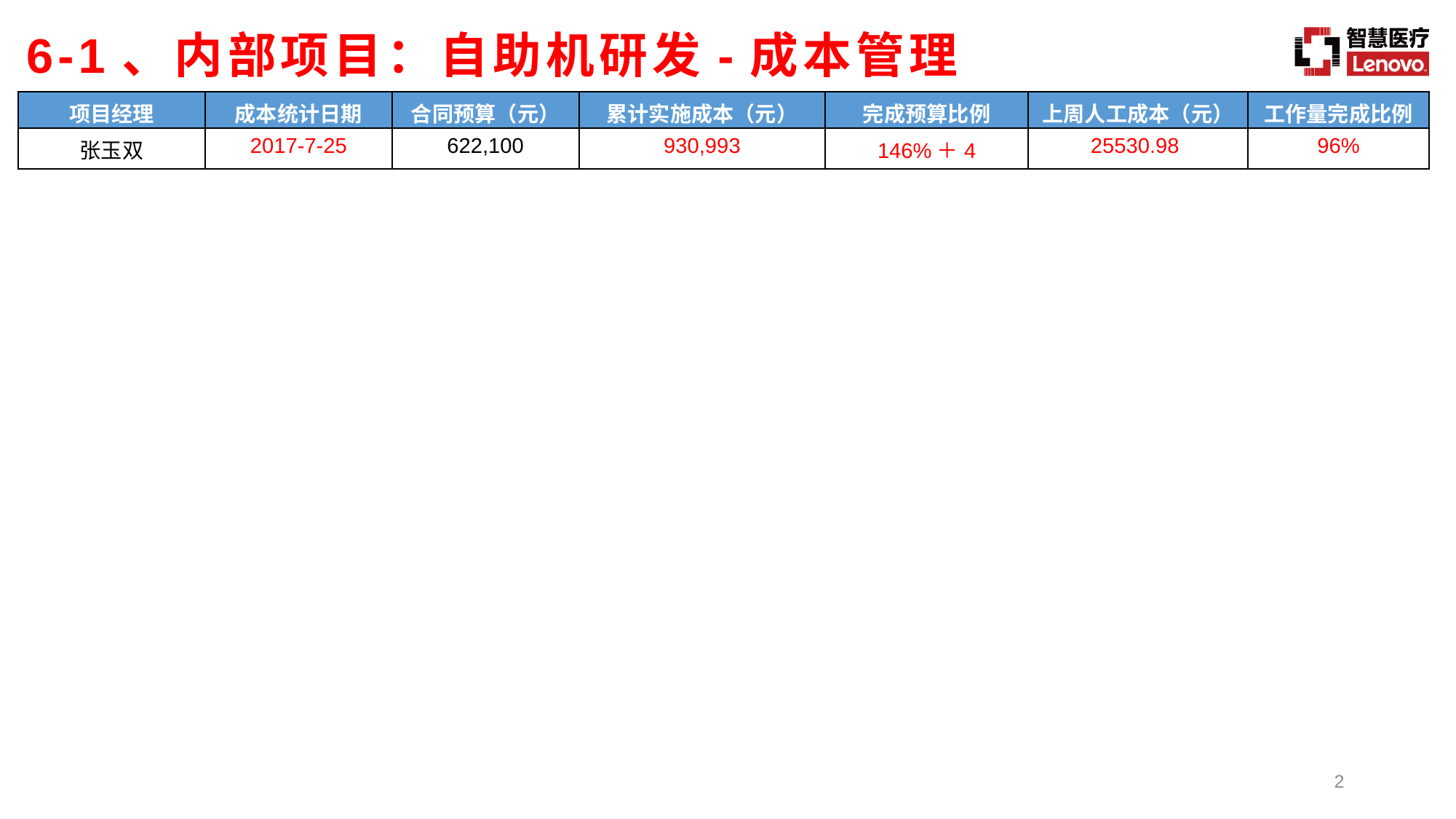

6-1、内部项目：自助机研发-成本管理
| 项目经理 | 成本统计日期 | 合同预算（元） | 累计实施成本（元） | 完成预算比例 | 上周人工成本（元） | 工作量完成比例 |
| --- | --- | --- | --- | --- | --- | --- |
| 张玉双 | 2017-7-25 | 622,100 | 930,993 | 146%＋4 | 25530.98 | 96% |
2